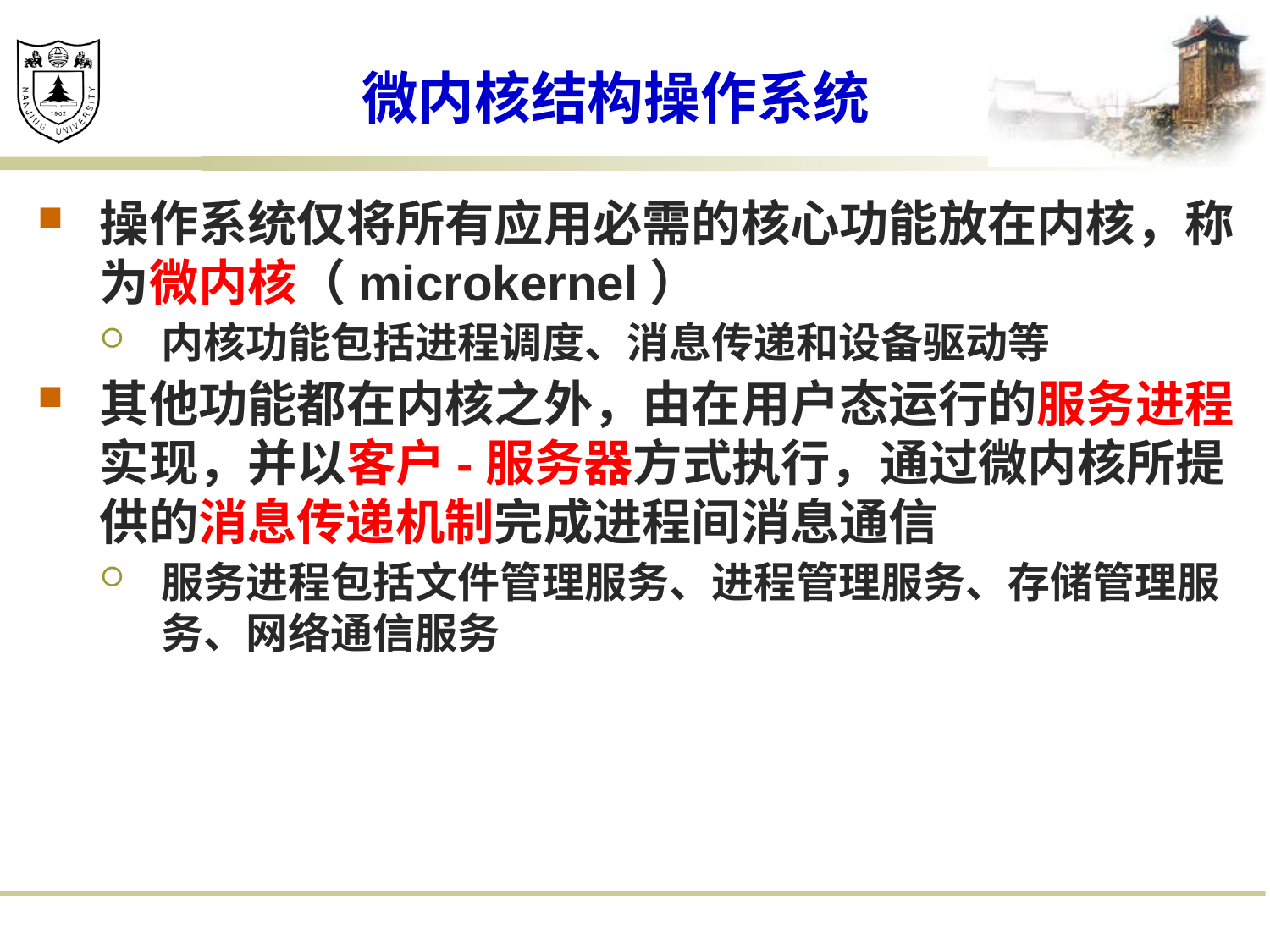

# 微内核结构操作系统
操作系统仅将所有应用必需的核心功能放在内核，称为微内核（microkernel）
内核功能包括进程调度、消息传递和设备驱动等
其他功能都在内核之外，由在用户态运行的服务进程实现，并以客户-服务器方式执行，通过微内核所提供的消息传递机制完成进程间消息通信
服务进程包括文件管理服务、进程管理服务、存储管理服务、网络通信服务
147